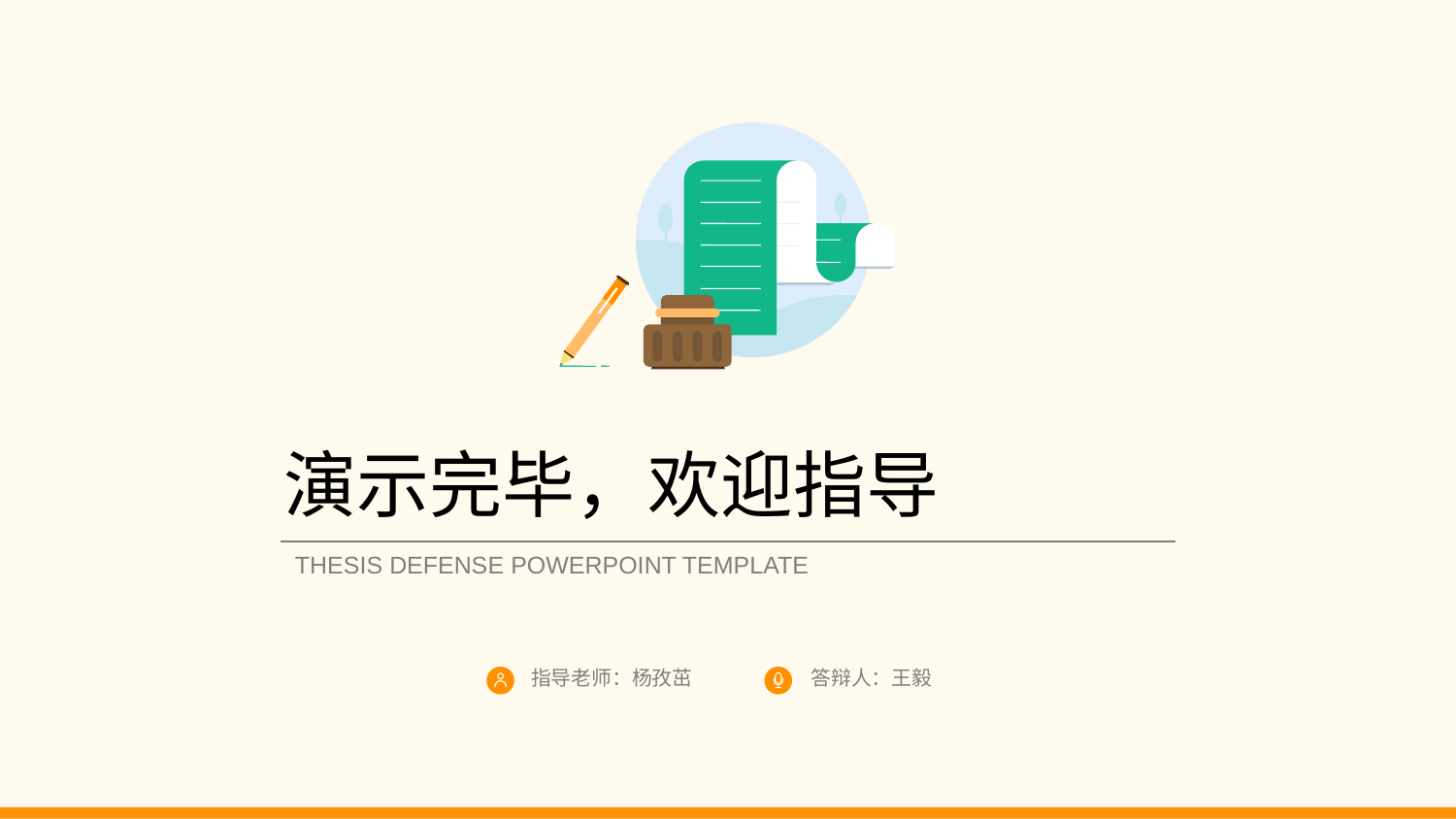

演示完毕，欢迎指导
THESIS DEFENSE POWERPOINT TEMPLATE
指导老师：杨孜茁
答辩人：王毅

28